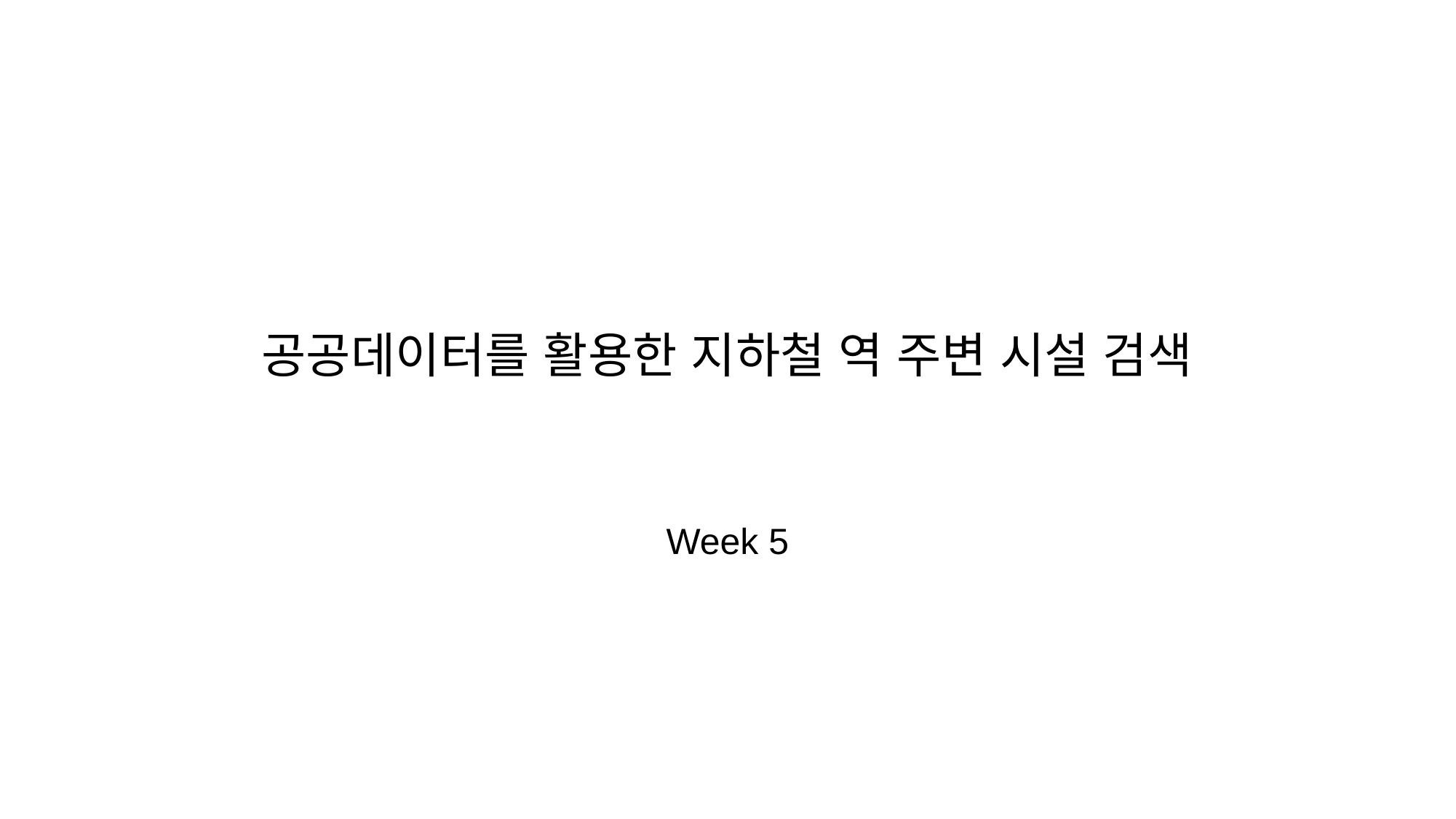

공공데이터를 활용한 지하철 역 주변 시설 검색
Week 5